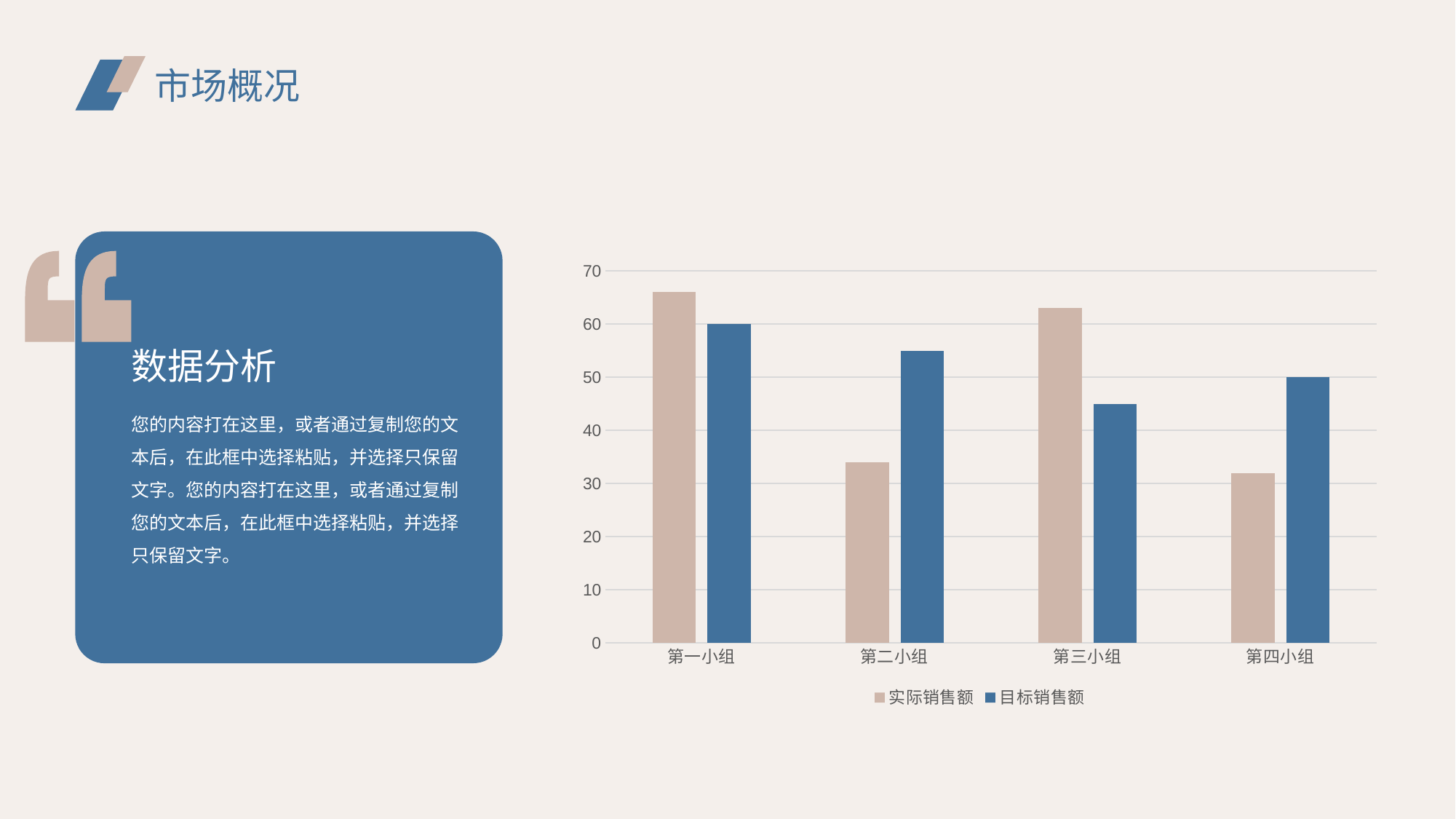

市场概况

### Chart

| Category | 实际销售额 | 目标销售额 |
|---|---|---|
| 第一小组 | 66.0 | 60.0 |
| 第二小组 | 34.0 | 55.0 |
| 第三小组 | 63.0 | 45.0 |
| 第四小组 | 32.0 | 50.0 |
数据分析
您的内容打在这里，或者通过复制您的文本后，在此框中选择粘贴，并选择只保留文字。您的内容打在这里，或者通过复制您的文本后，在此框中选择粘贴，并选择只保留文字。